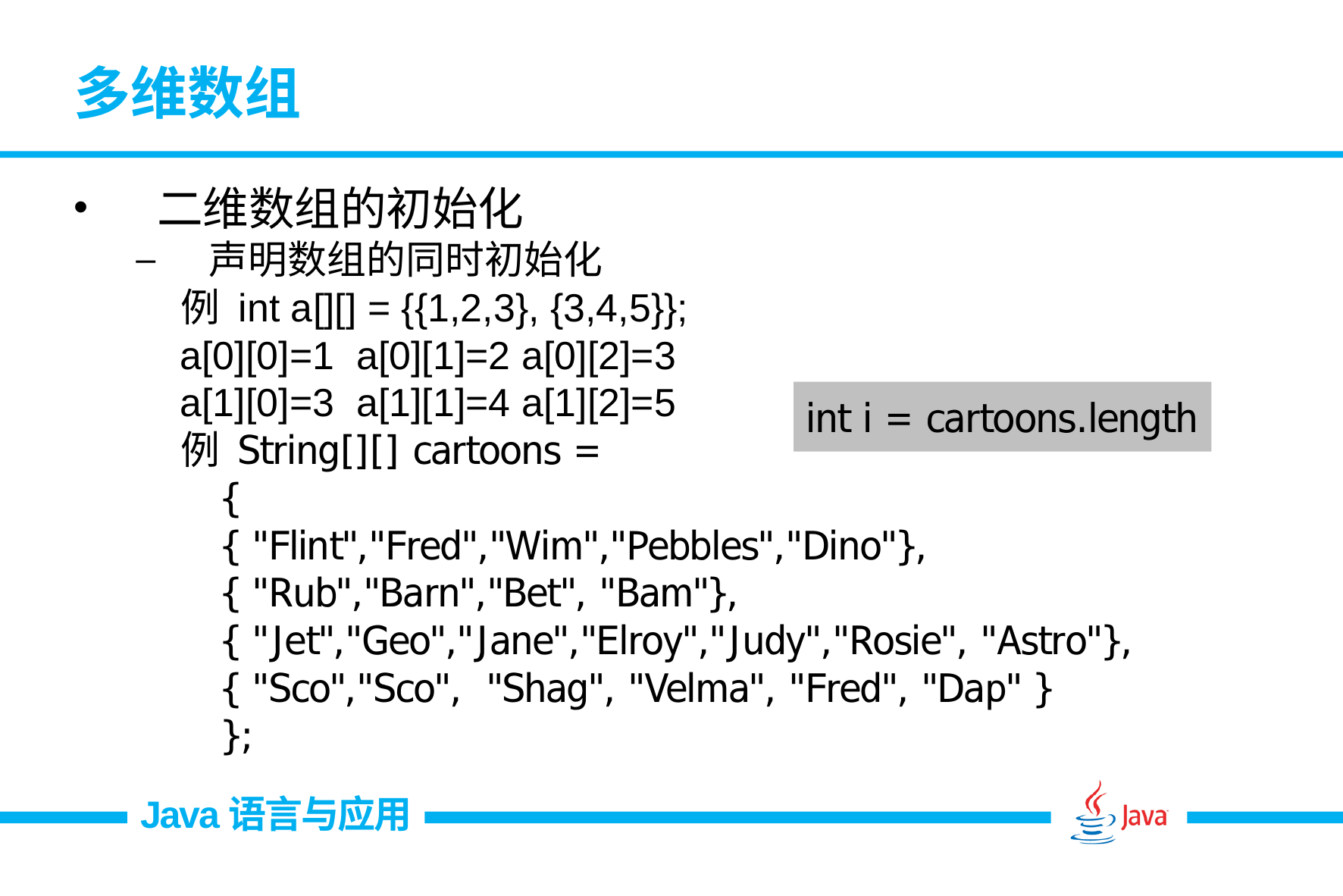

# 多维数组
二维数组的初始化
声明数组的同时初始化
    例 int a[][] = {{1,2,3}, {3,4,5}};
    a[0][0]=1  a[0][1]=2 a[0][2]=3
    a[1][0]=3  a[1][1]=4 a[1][2]=5
    例 String[][] cartoons =
       {
       { "Flint","Fred","Wim","Pebbles","Dino"},
       { "Rub","Barn","Bet", "Bam"},
       { "Jet","Geo","Jane","Elroy","Judy","Rosie", "Astro"},
       { "Sco","Sco",  "Shag", "Velma", "Fred", "Dap" }
       };
int i = cartoons.length